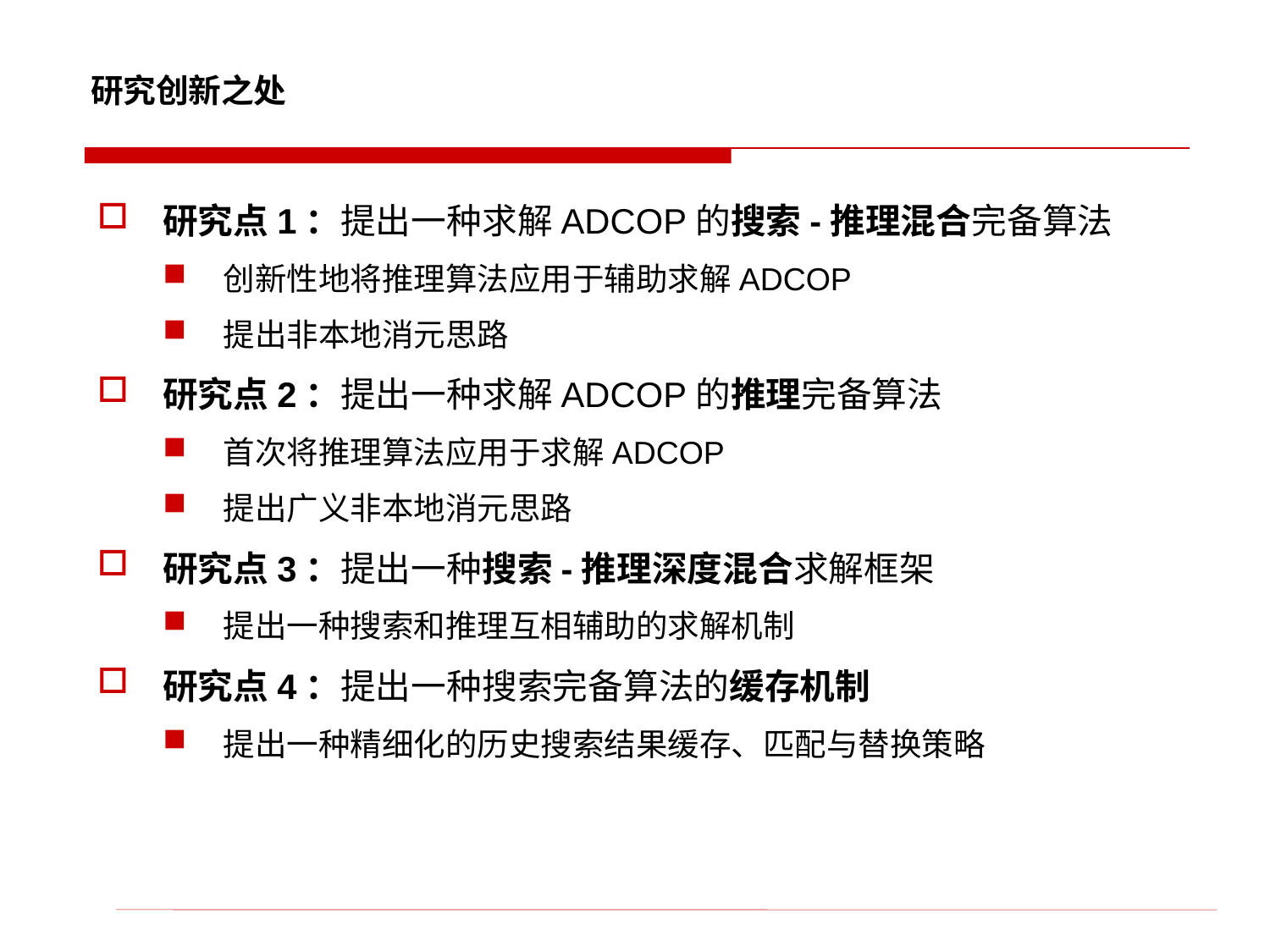

# 研究创新之处
研究点1：提出一种求解ADCOP的搜索-推理混合完备算法
创新性地将推理算法应用于辅助求解ADCOP
提出非本地消元思路
研究点2：提出一种求解ADCOP的推理完备算法
首次将推理算法应用于求解ADCOP
提出广义非本地消元思路
研究点3：提出一种搜索-推理深度混合求解框架
提出一种搜索和推理互相辅助的求解机制
研究点4：提出一种搜索完备算法的缓存机制
提出一种精细化的历史搜索结果缓存、匹配与替换策略